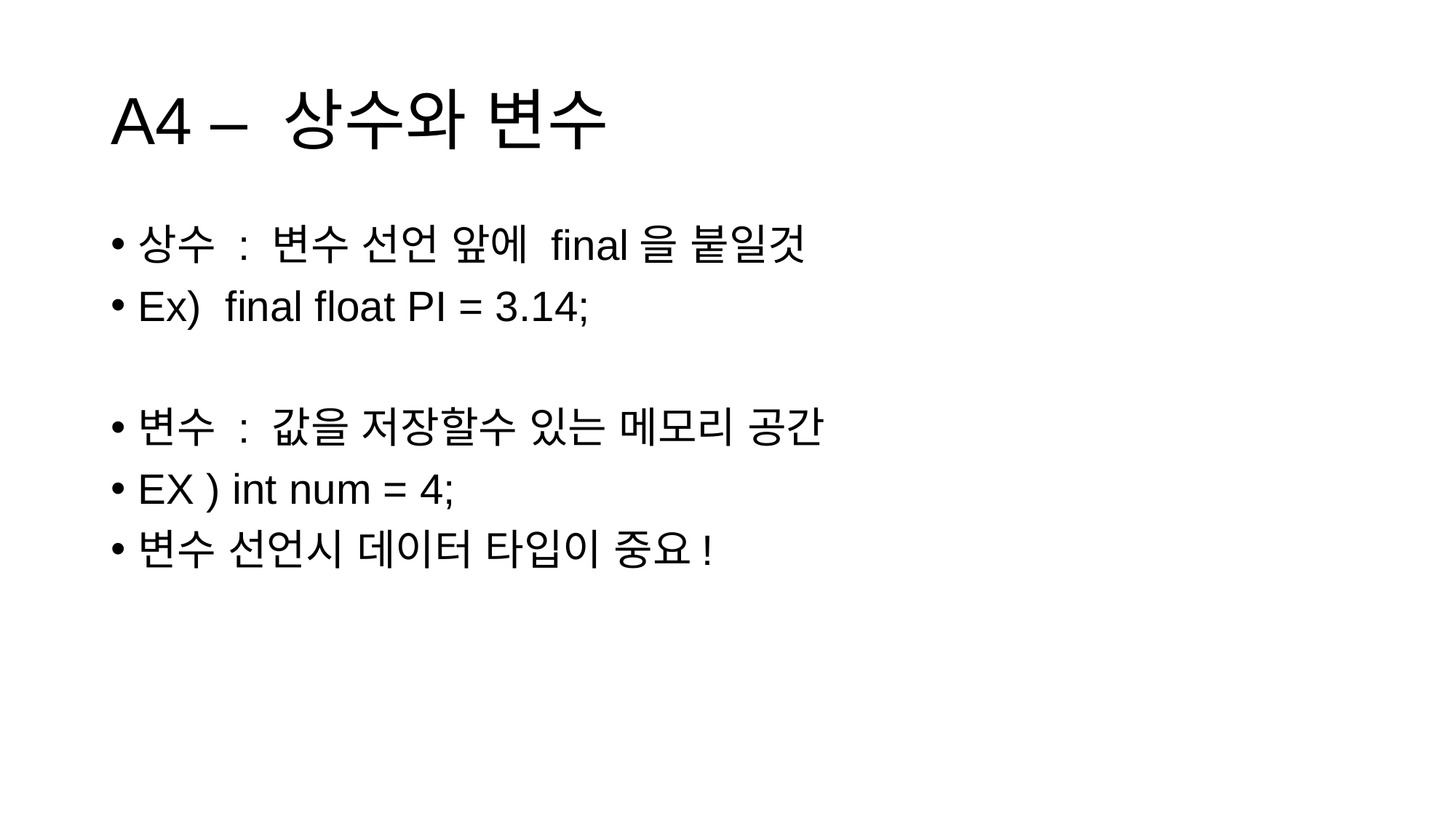

# A4 – 상수와 변수
상수 : 변수 선언 앞에 final을 붙일것
Ex)  final float PI = 3.14;

변수 : 값을 저장할수 있는 메모리 공간
EX ) int num = 4;
변수 선언시 데이터 타입이 중요!